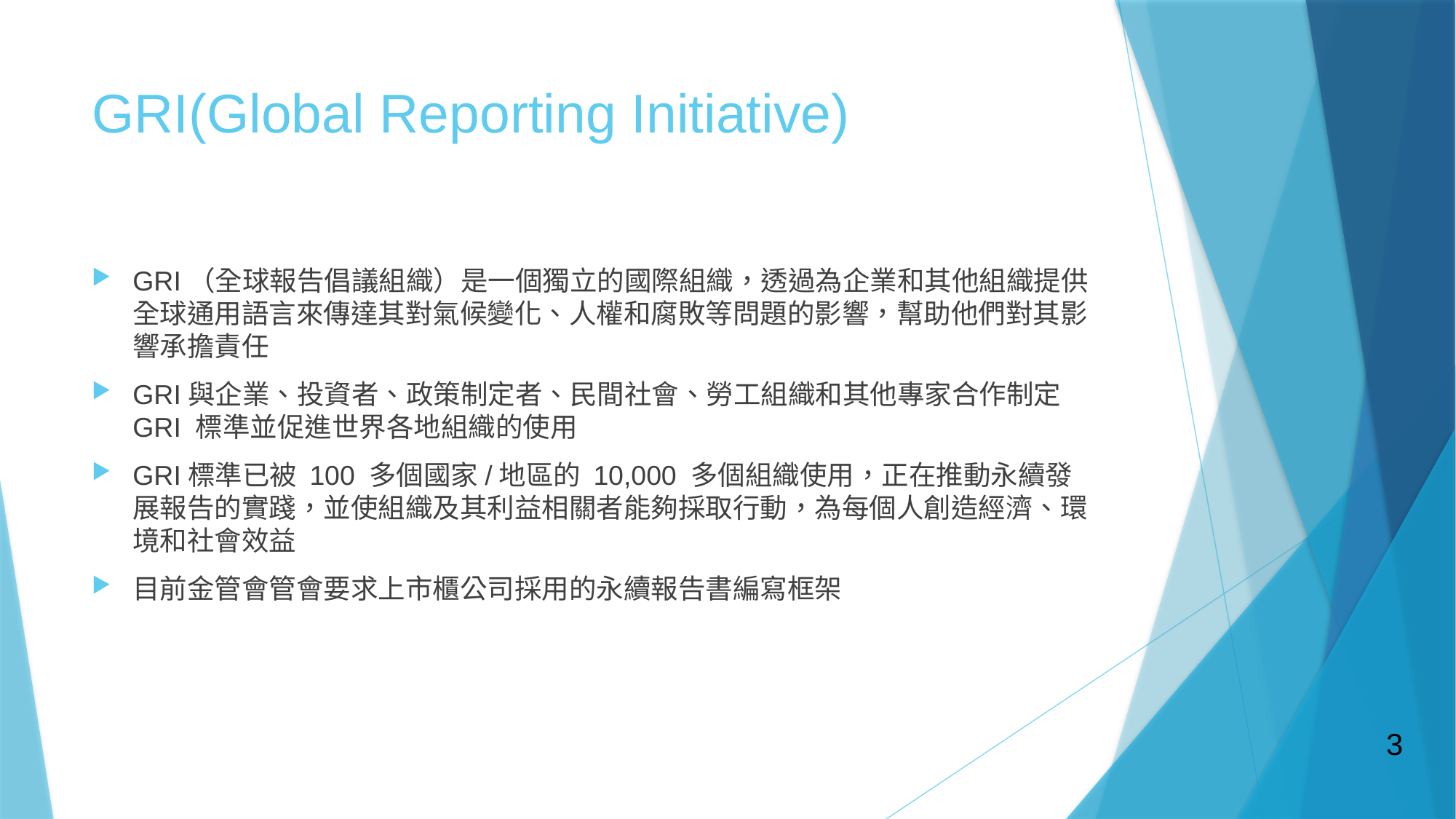

# GRI(Global Reporting Initiative)
GRI（全球報告倡議組織）是一個獨立的國際組織，透過為企業和其他組織提供全球通用語言來傳達其對氣候變化、人權和腐敗等問題的影響，幫助他們對其影響承擔責任
GRI與企業、投資者、政策制定者、民間社會、勞工組織和其他專家合作制定 GRI 標準並促進世界各地組織的使用
GRI標準已被 100 多個國家/地區的 10,000 多個組織使用，正在推動永續發展報告的實踐，並使組織及其利益相關者能夠採取行動，為每個人創造經濟、環境和社會效益
目前金管會管會要求上市櫃公司採用的永續報告書編寫框架
3